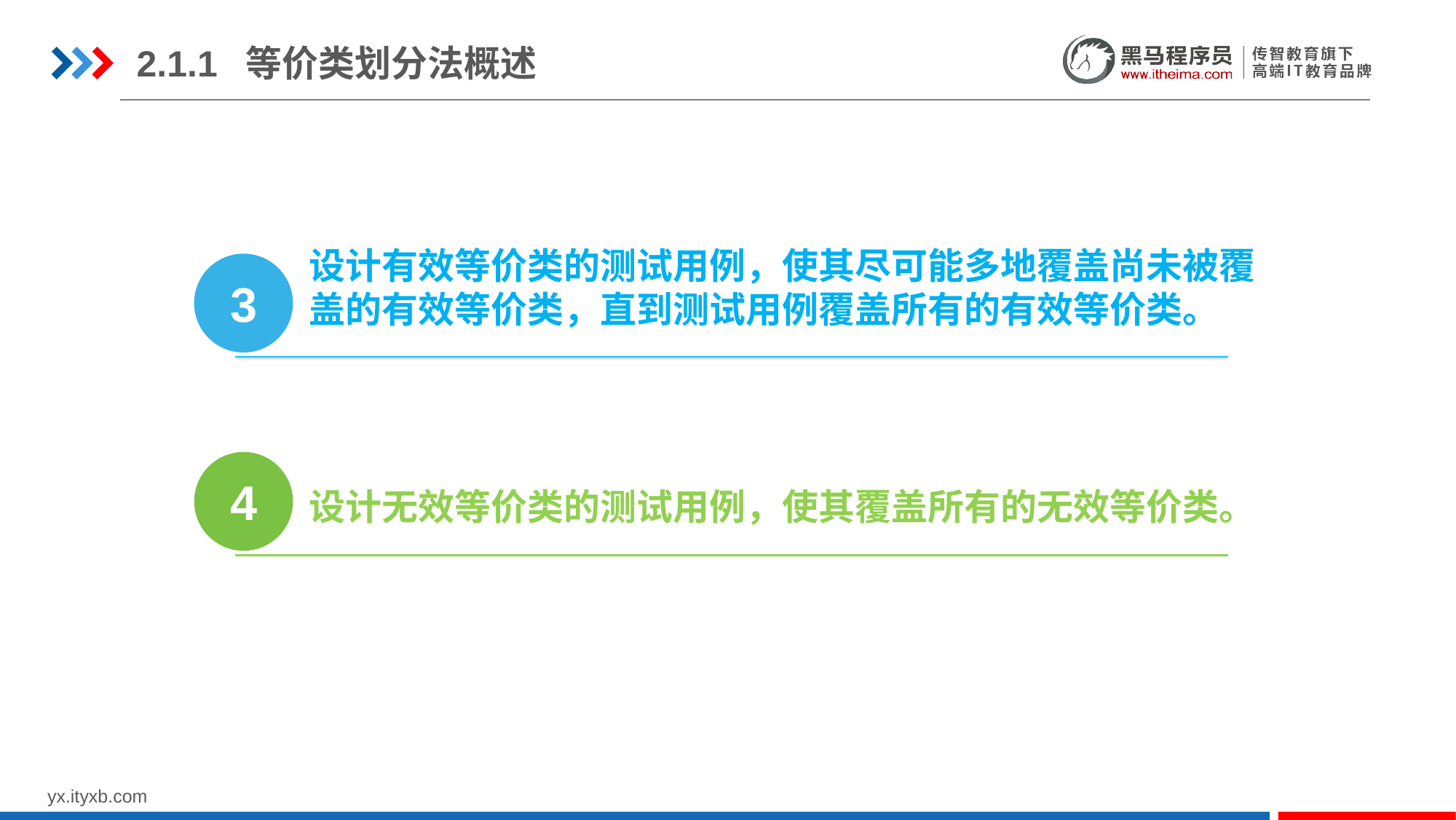

2.1.1	等价类划分法概述
设计有效等价类的测试用例，使其尽可能多地覆盖尚未被覆盖的有效等价类，直到测试用例覆盖所有的有效等价类。
3
4
设计无效等价类的测试用例，使其覆盖所有的无效等价类。